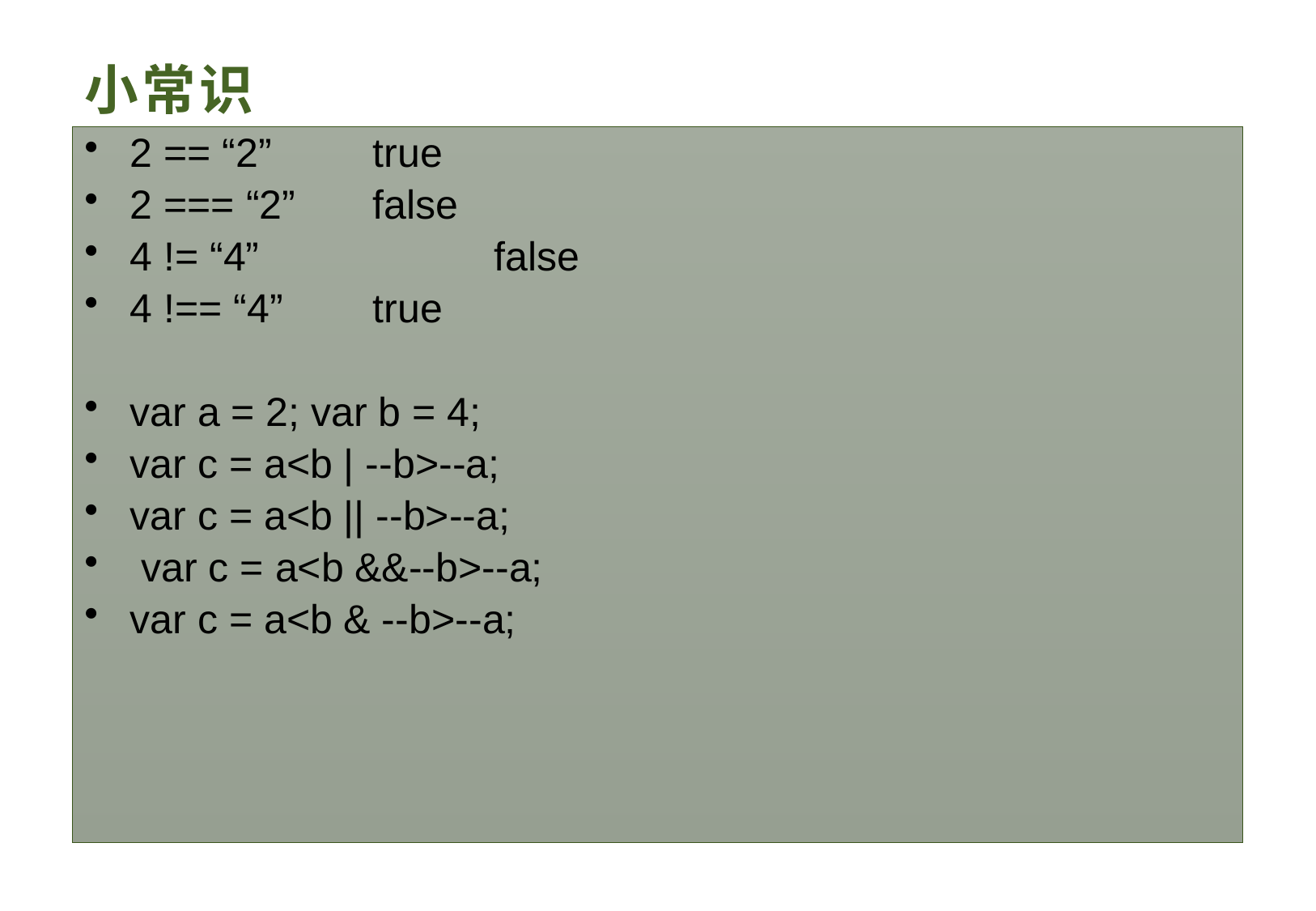

# 小常识
2 == “2”		true
2 === “2”		false
4 != “4”			false
4 !== “4”		true

var a = 2; var b = 4;
var c = a<b | --b>--a;
var c = a<b || --b>--a;
 var c = a<b &&--b>--a;
var c = a<b & --b>--a;